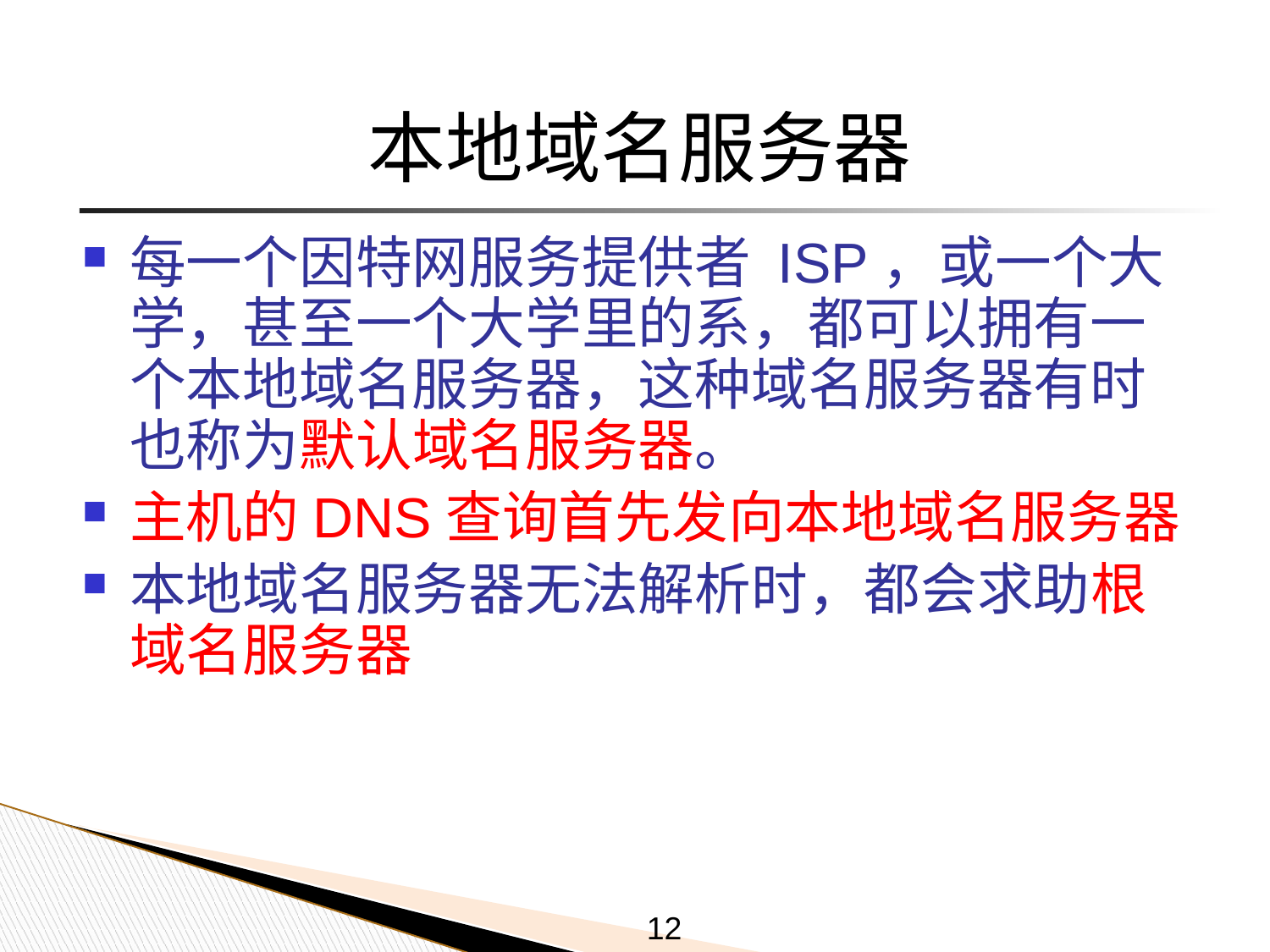

# 本地域名服务器
每一个因特网服务提供者 ISP，或一个大学，甚至一个大学里的系，都可以拥有一个本地域名服务器，这种域名服务器有时也称为默认域名服务器。
主机的DNS查询首先发向本地域名服务器
本地域名服务器无法解析时，都会求助根域名服务器

12